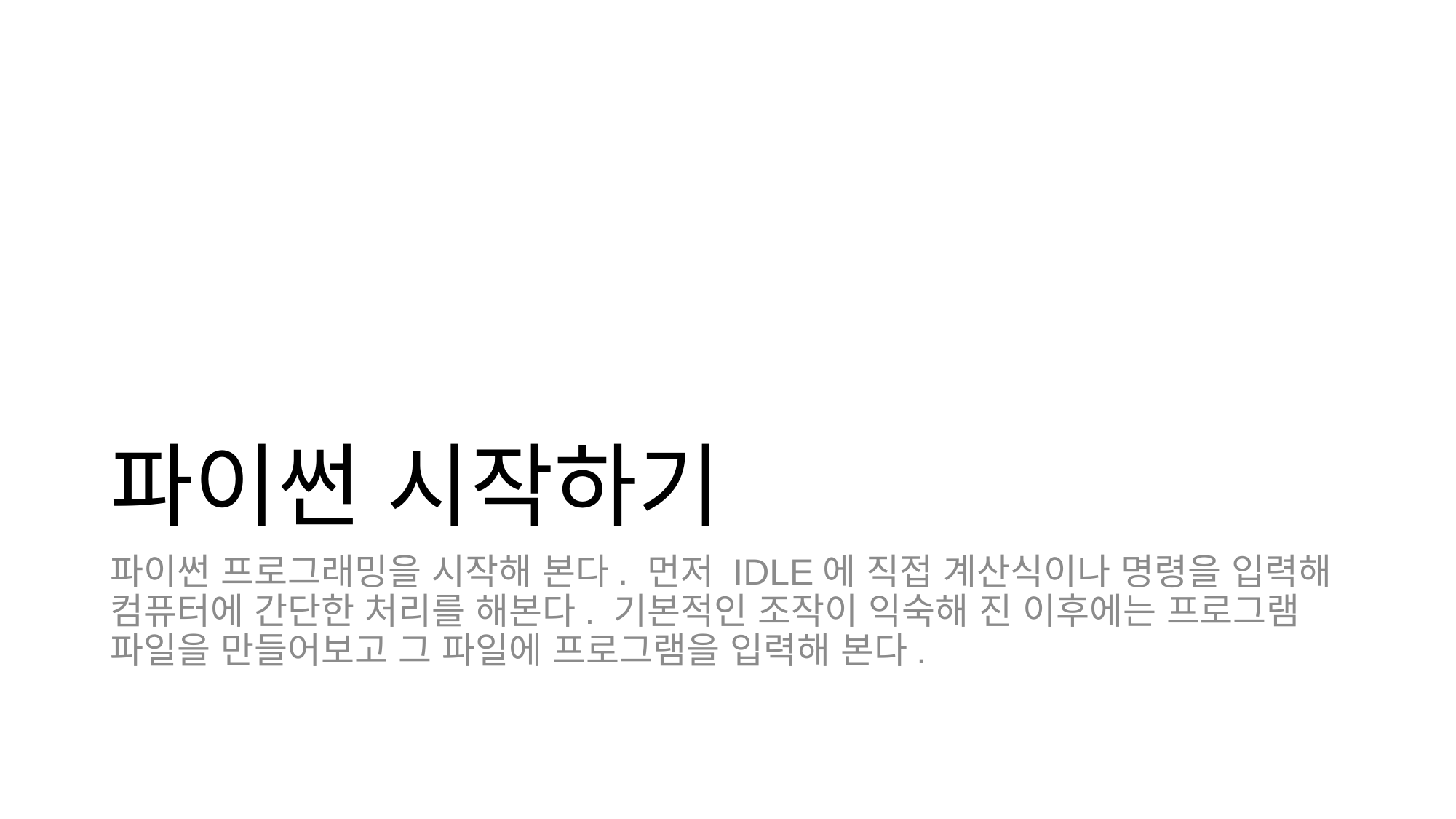

# 파이썬 시작하기
파이썬 프로그래밍을 시작해 본다. 먼저 IDLE에 직접 계산식이나 명령을 입력해 컴퓨터에 간단한 처리를 해본다. 기본적인 조작이 익숙해 진 이후에는 프로그램 파일을 만들어보고 그 파일에 프로그램을 입력해 본다.